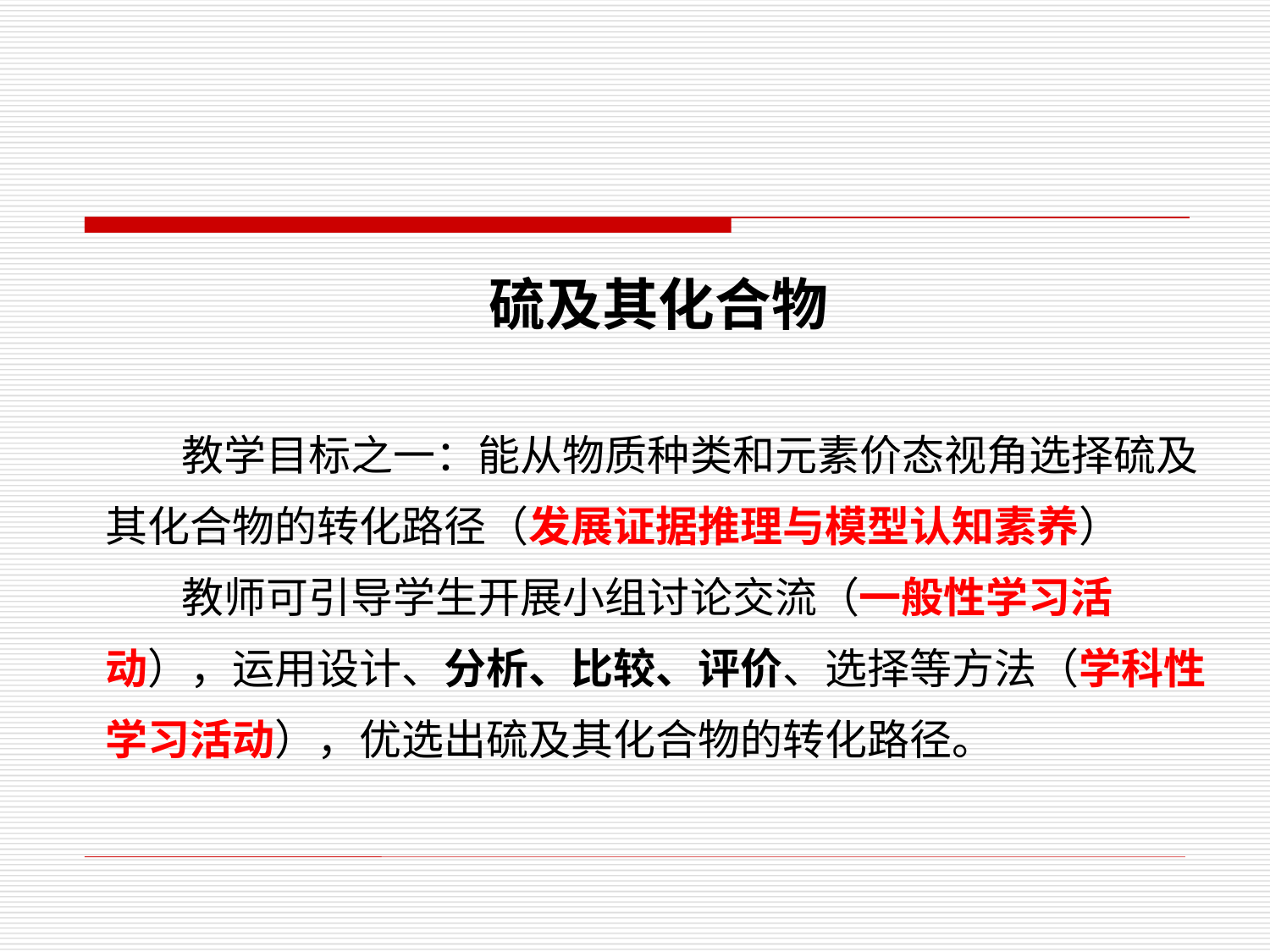

硫及其化合物

       教学目标之一：能从物质种类和元素价态视角选择硫及其化合物的转化路径（发展证据推理与模型认知素养）
       教师可引导学生开展小组讨论交流（一般性学习活动），运用设计、分析、比较、评价、选择等方法（学科性学习活动），优选出硫及其化合物的转化路径。